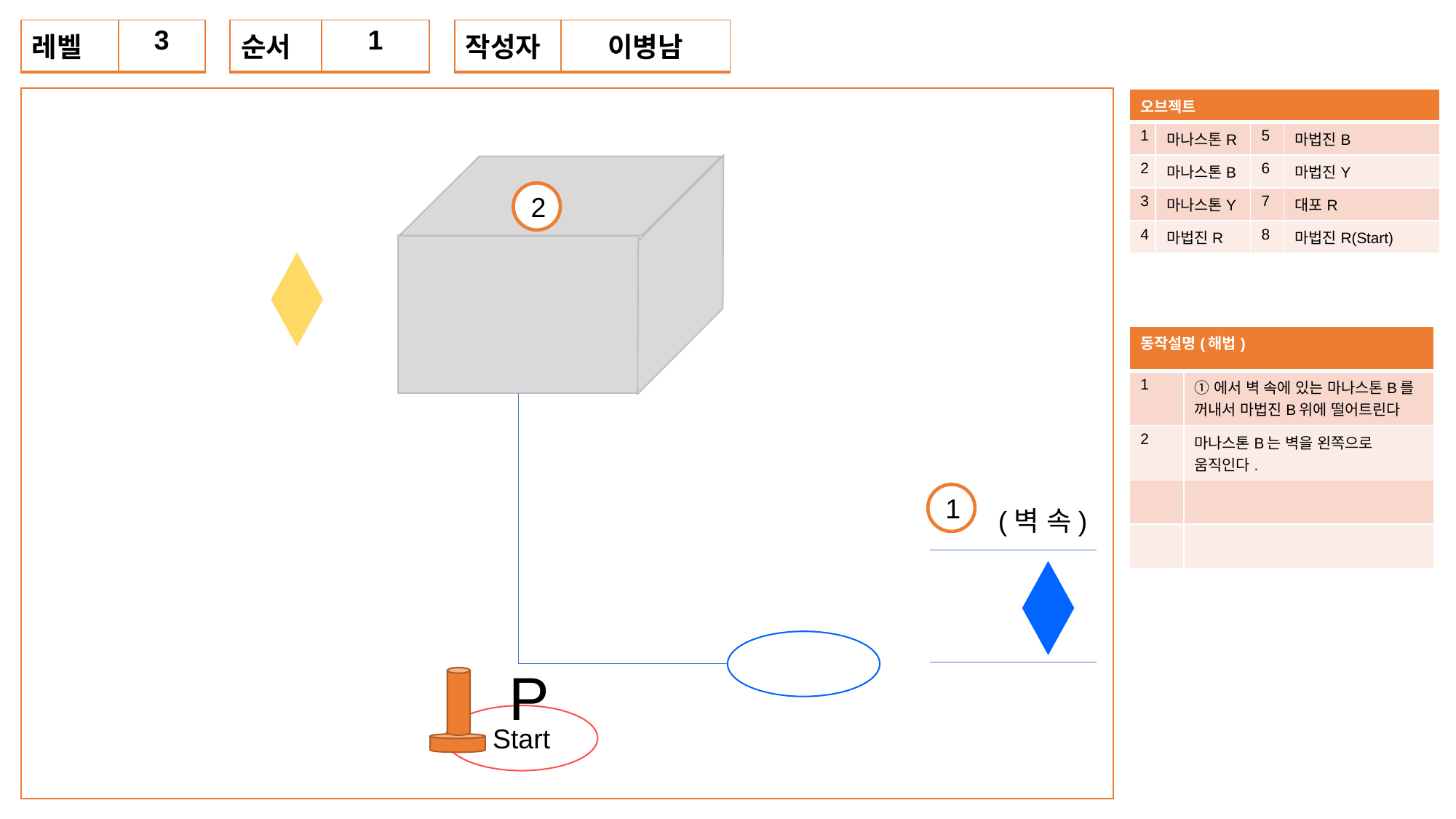

| 레벨 | 3 |
| --- | --- |
| 순서 | 1 |
| --- | --- |
| 작성자 | 이병남 |
| --- | --- |

| 오브젝트 |  |  |  |
| --- | --- | --- | --- |
| 1 | 마나스톤R | 5 | 마법진B |
| 2 | 마나스톤B | 6 | 마법진Y |
| 3 | 마나스톤Y | 7 | 대포R |
| 4 | 마법진R | 8 | 마법진R(Start) |

2

| 동작설명(해법) |  |
| --- | --- |
| 1 | ①에서 벽 속에 있는 마나스톤B를 꺼내서 마법진B위에 떨어트린다 |
| 2 | 마나스톤B는 벽을 왼쪽으로 움직인다. |
|  |  |
|  |  |
1
(벽 속)

P

Start